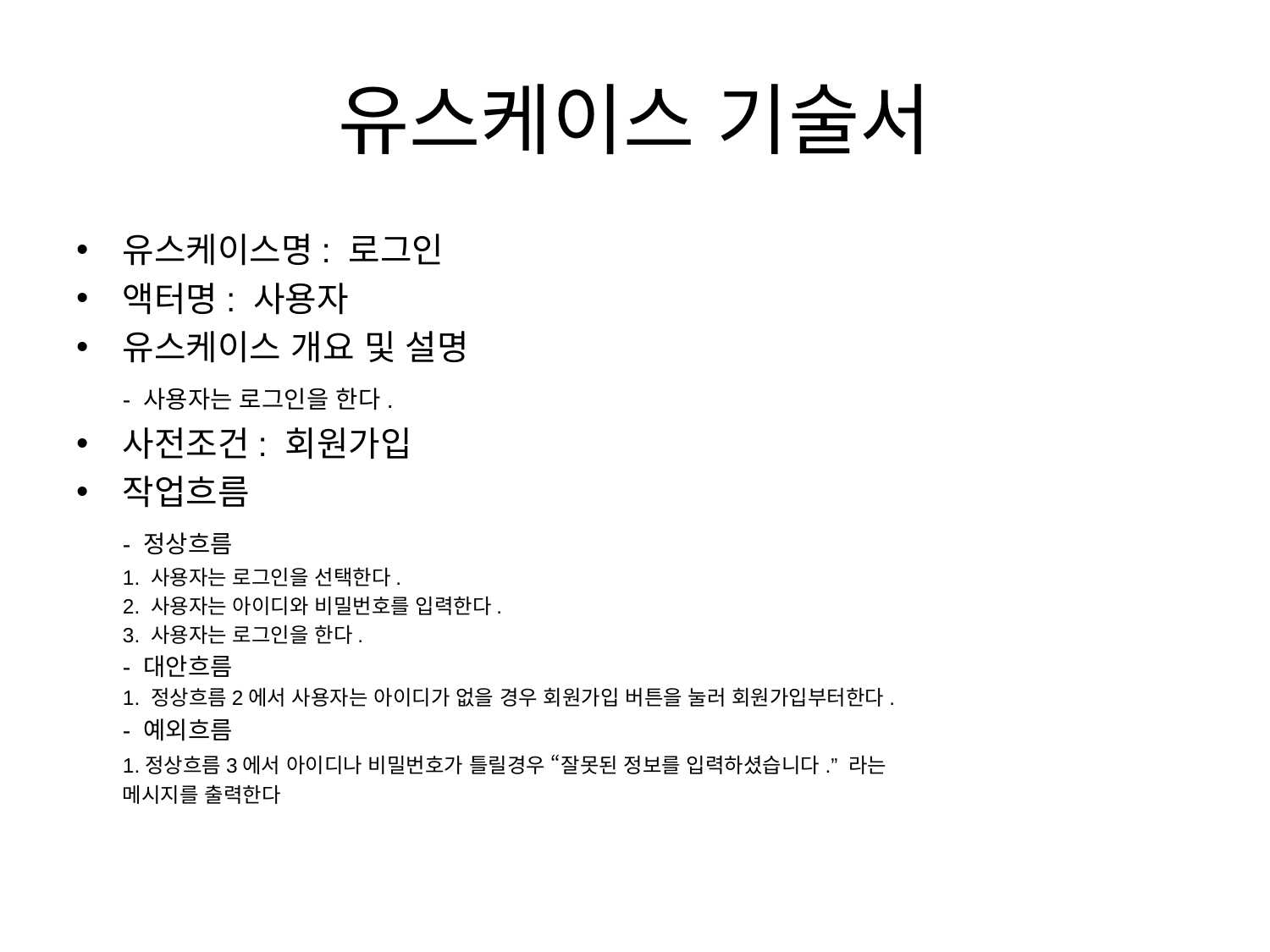

# 유스케이스 기술서
유스케이스명: 로그인
액터명: 사용자
유스케이스 개요 및 설명
	- 사용자는 로그인을 한다.
사전조건: 회원가입
작업흐름
	- 정상흐름
		1. 사용자는 로그인을 선택한다.
		2. 사용자는 아이디와 비밀번호를 입력한다.
		3. 사용자는 로그인을 한다.
	- 대안흐름
		1. 정상흐름2에서 사용자는 아이디가 없을 경우 회원가입 버튼을 눌러 회원가입부터한다.
	- 예외흐름
		1.정상흐름3에서 아이디나 비밀번호가 틀릴경우 “잘못된 정보를 입력하셨습니다.” 라는
		메시지를 출력한다